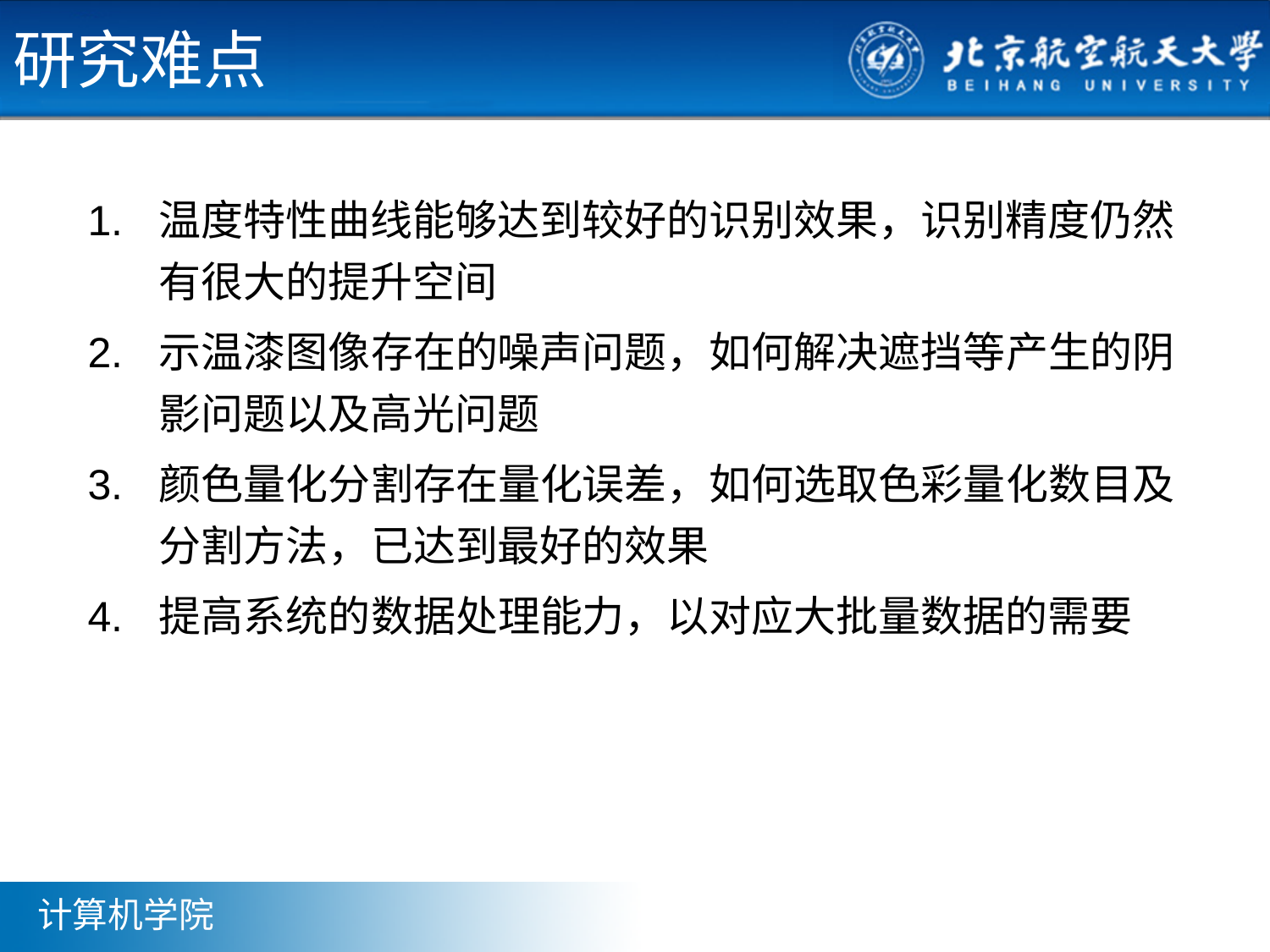

# 研究难点
温度特性曲线能够达到较好的识别效果，识别精度仍然有很大的提升空间
示温漆图像存在的噪声问题，如何解决遮挡等产生的阴影问题以及高光问题
颜色量化分割存在量化误差，如何选取色彩量化数目及分割方法，已达到最好的效果
提高系统的数据处理能力，以对应大批量数据的需要